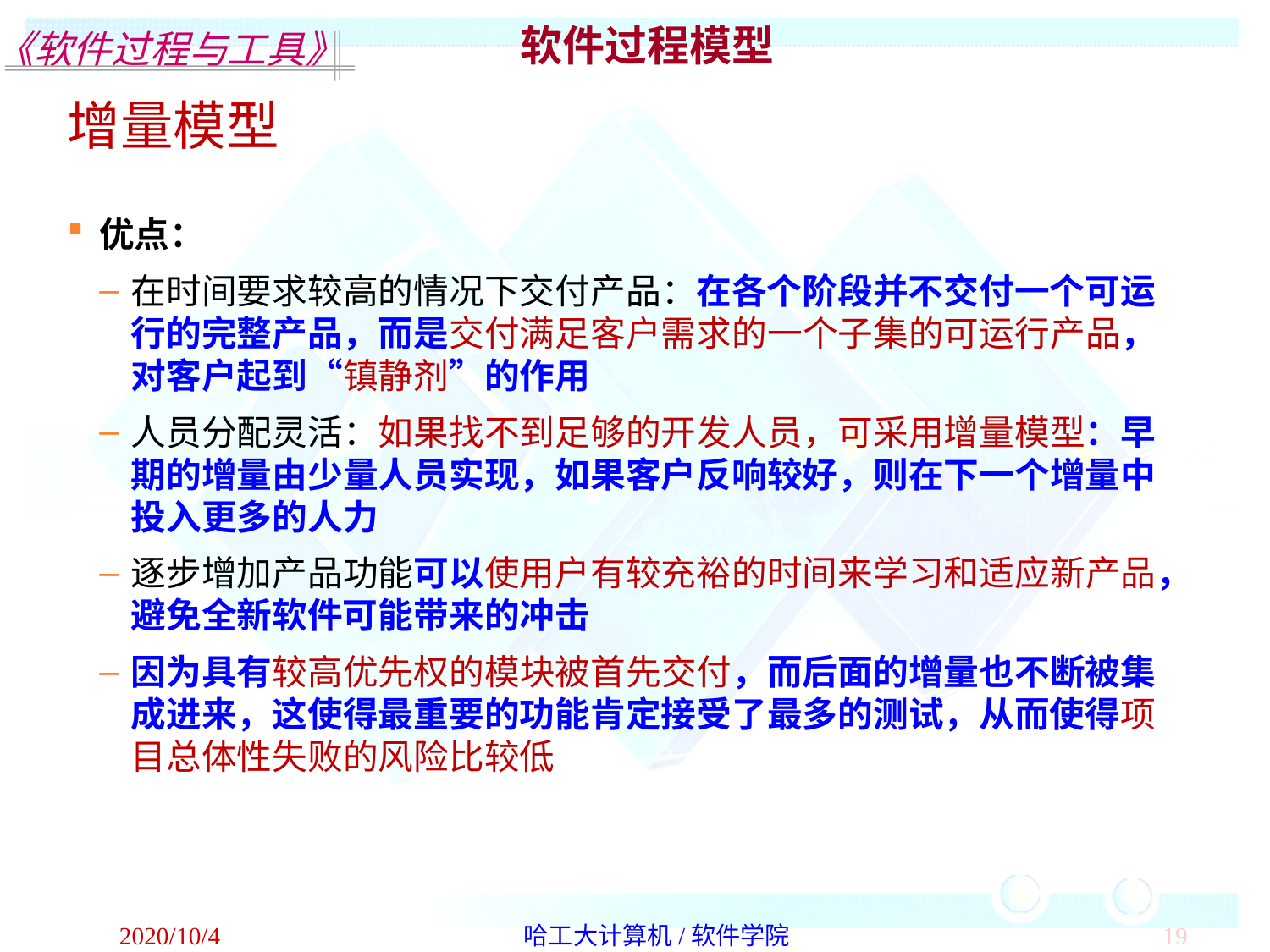

软件过程模型
增量模型
优点：
在时间要求较高的情况下交付产品：在各个阶段并不交付一个可运行的完整产品，而是交付满足客户需求的一个子集的可运行产品，对客户起到“镇静剂”的作用
人员分配灵活：如果找不到足够的开发人员，可采用增量模型：早期的增量由少量人员实现，如果客户反响较好，则在下一个增量中投入更多的人力
逐步增加产品功能可以使用户有较充裕的时间来学习和适应新产品，避免全新软件可能带来的冲击
因为具有较高优先权的模块被首先交付，而后面的增量也不断被集成进来，这使得最重要的功能肯定接受了最多的测试，从而使得项目总体性失败的风险比较低